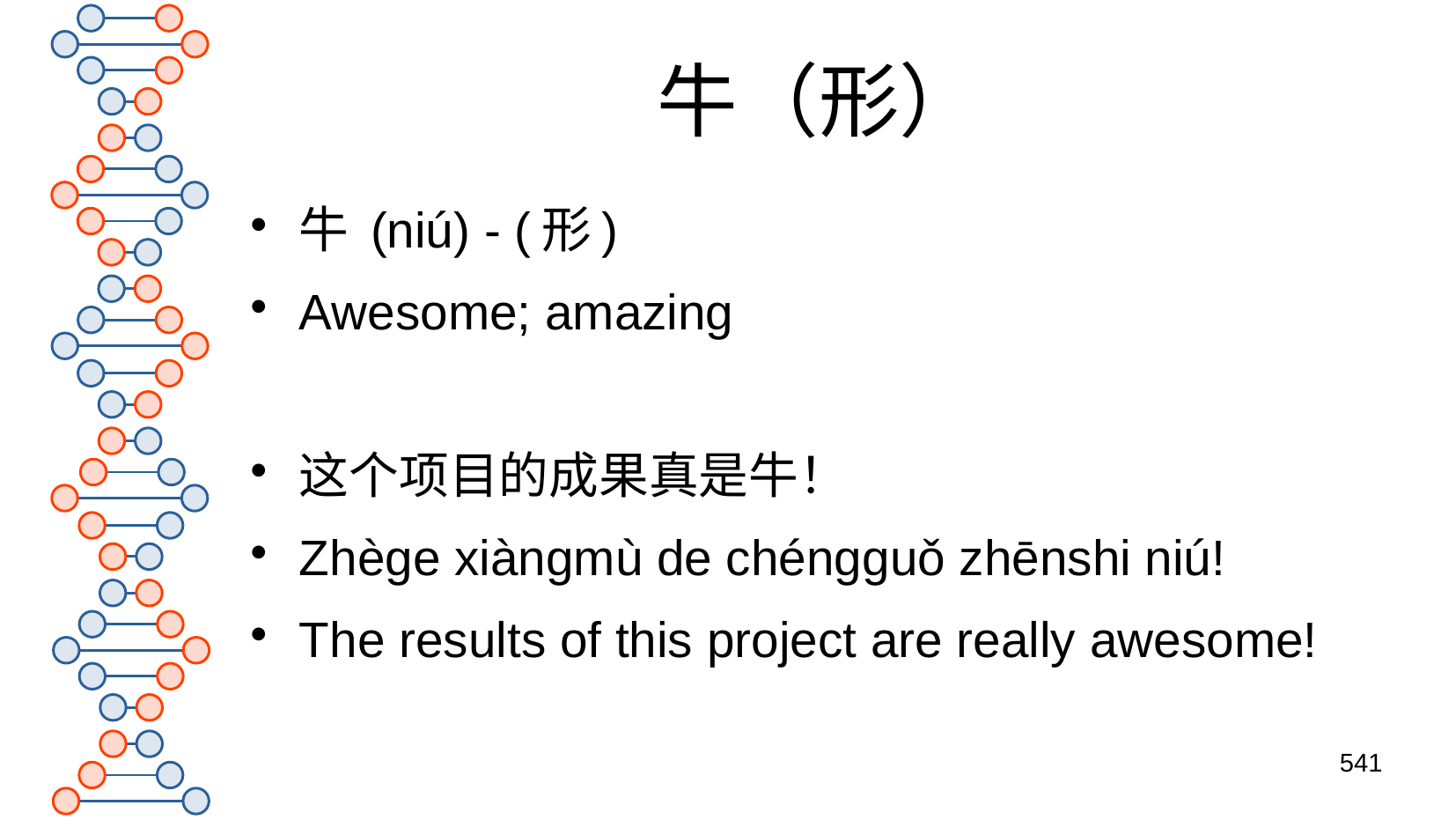

# 牛（形）
牛 (niú) - (形)
Awesome; amazing

这个项目的成果真是牛！
Zhège xiàngmù de chéngguǒ zhēnshi niú!
The results of this project are really awesome!
541